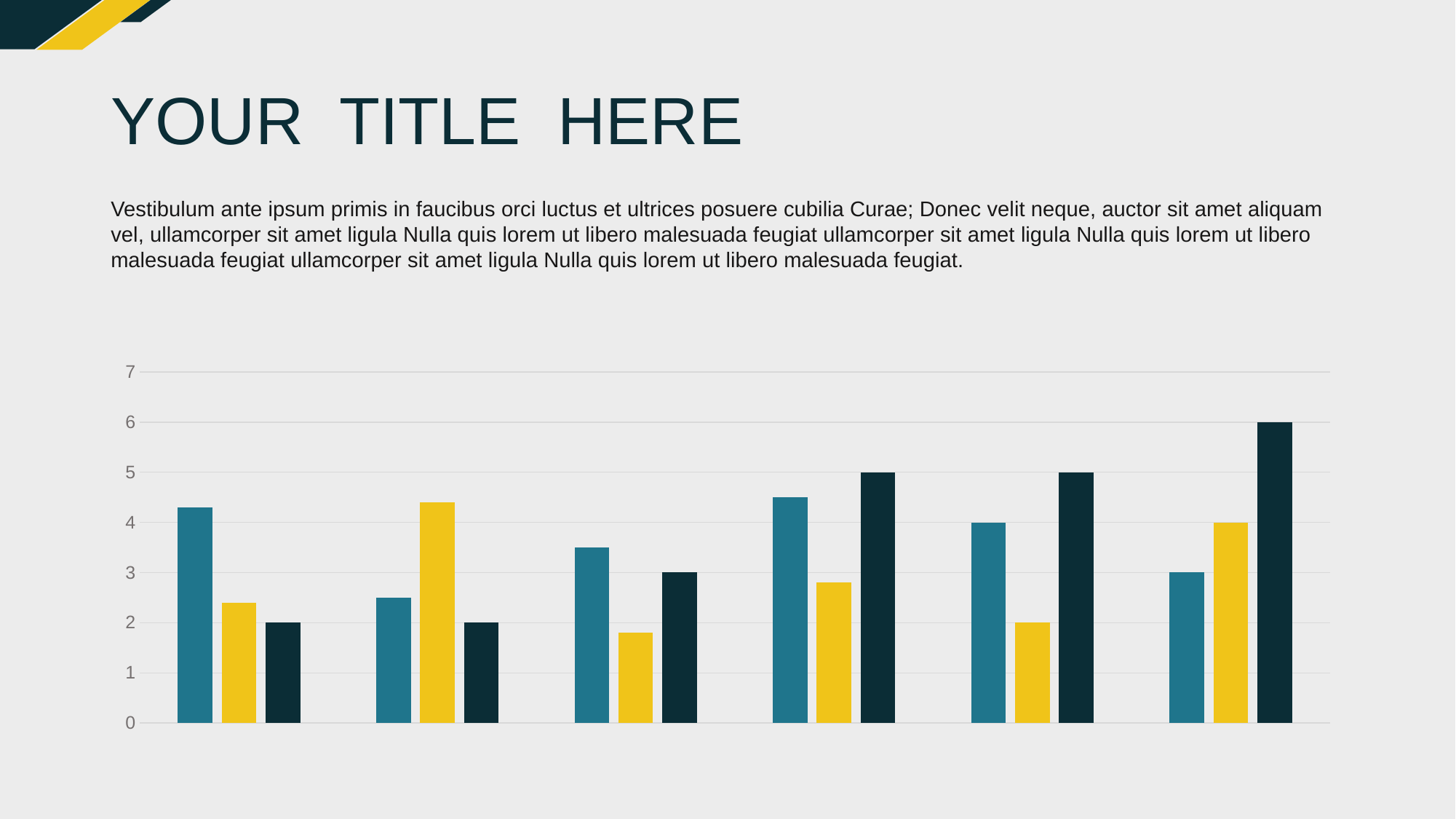

# YOUR  TITLE  HERE
Vestibulum ante ipsum primis in faucibus orci luctus et ultrices posuere cubilia Curae; Donec velit neque, auctor sit amet aliquam vel, ullamcorper sit amet ligula Nulla quis lorem ut libero malesuada feugiat ullamcorper sit amet ligula Nulla quis lorem ut libero malesuada feugiat ullamcorper sit amet ligula Nulla quis lorem ut libero malesuada feugiat.

### Chart

| Category | 系列 1 | 系列 2 | 系列 3 |
|---|---|---|---|
| 类别 1 | 4.3 | 2.4 | 2.0 |
| 类别 2 | 2.5 | 4.4 | 2.0 |
| 类别 3 | 3.5 | 1.8 | 3.0 |
| 类别 4 | 4.5 | 2.8 | 5.0 |